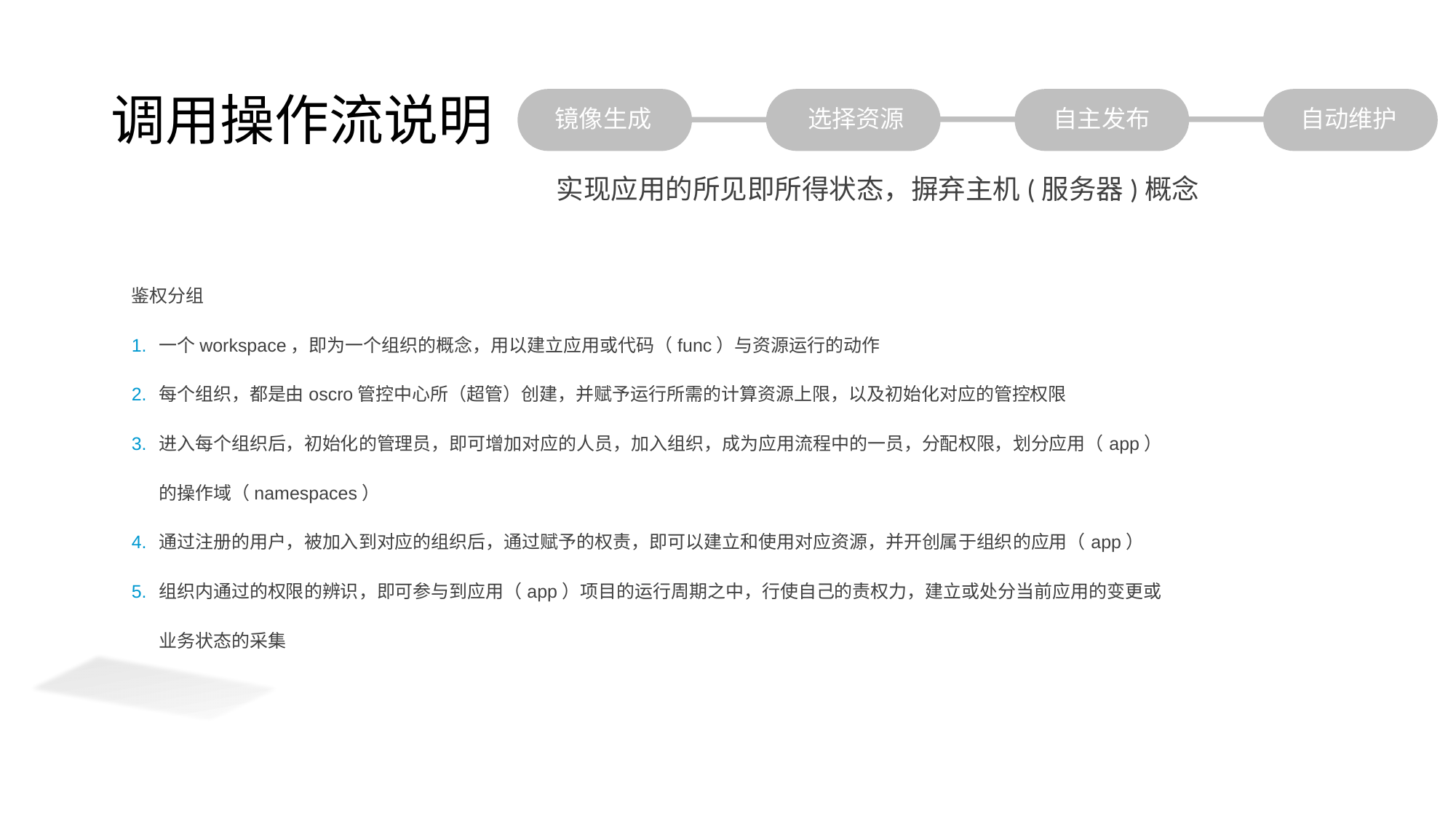

# 调用操作流说明

镜像生成

选择资源

自主发布

自动维护

实现应用的所见即所得状态，摒弃主机(服务器)概念
鉴权分组
一个workspace，即为一个组织的概念，用以建立应用或代码（func）与资源运行的动作
每个组织，都是由oscro管控中心所（超管）创建，并赋予运行所需的计算资源上限，以及初始化对应的管控权限
进入每个组织后，初始化的管理员，即可增加对应的人员，加入组织，成为应用流程中的一员，分配权限，划分应用（app）的操作域（namespaces）
通过注册的用户，被加入到对应的组织后，通过赋予的权责，即可以建立和使用对应资源，并开创属于组织的应用（app）
组织内通过的权限的辨识，即可参与到应用（app）项目的运行周期之中，行使自己的责权力，建立或处分当前应用的变更或业务状态的采集